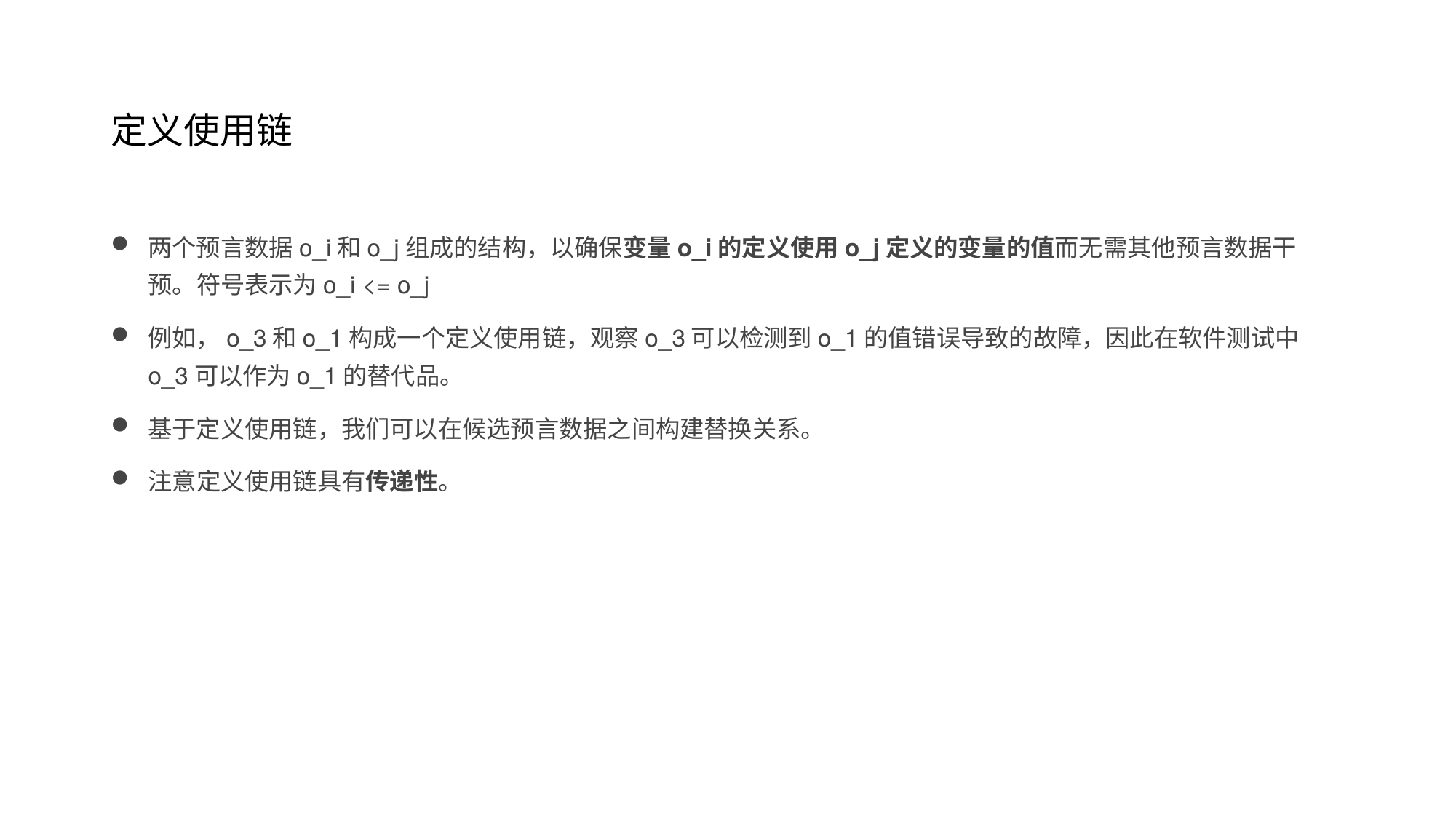

# 定义使用链
两个预言数据o_i和o_j组成的结构，以确保变量o_i的定义使用o_j定义的变量的值而无需其他预言数据干预。符号表示为o_i <= o_j
例如，o_3和o_1构成一个定义使用链，观察o_3可以检测到o_1的值错误导致的故障，因此在软件测试中o_3可以作为o_1的替代品。
基于定义使用链，我们可以在候选预言数据之间构建替换关系。
注意定义使用链具有传递性。